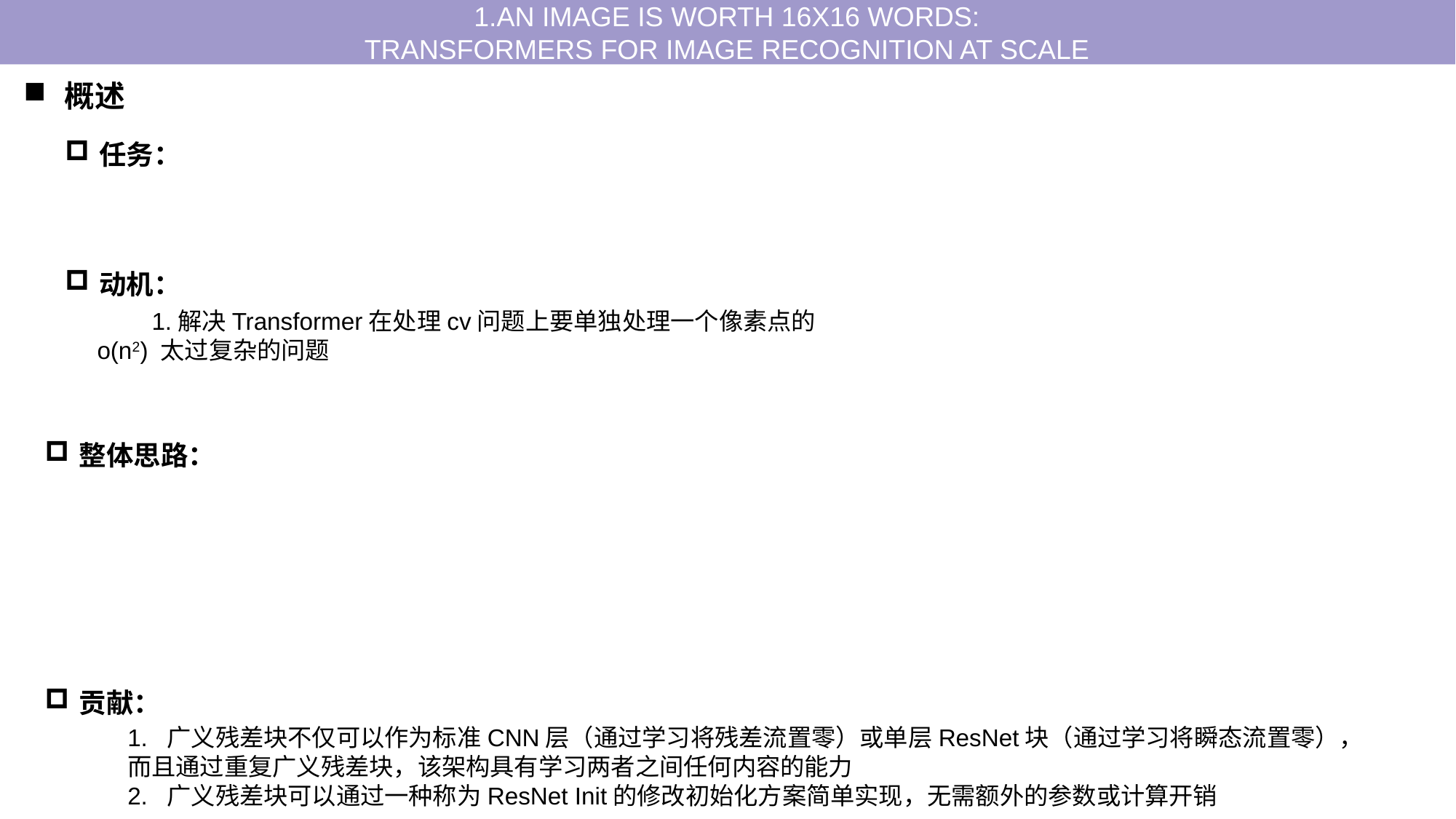

1.AN IMAGE IS WORTH 16X16 WORDS:
TRANSFORMERS FOR IMAGE RECOGNITION AT SCALE
概述
任务：

动机：
1.解决Transformer在处理cv问题上要单独处理一个像素点的o(n2) 太过复杂的问题

整体思路：
贡献：
1.  广义残差块不仅可以作为标准CNN层（通过学习将残差流置零）或单层ResNet块（通过学习将瞬态流置零），而且通过重复广义残差块，该架构具有学习两者之间任何内容的能力
2.  广义残差块可以通过一种称为ResNet Init的修改初始化方案简单实现，无需额外的参数或计算开销